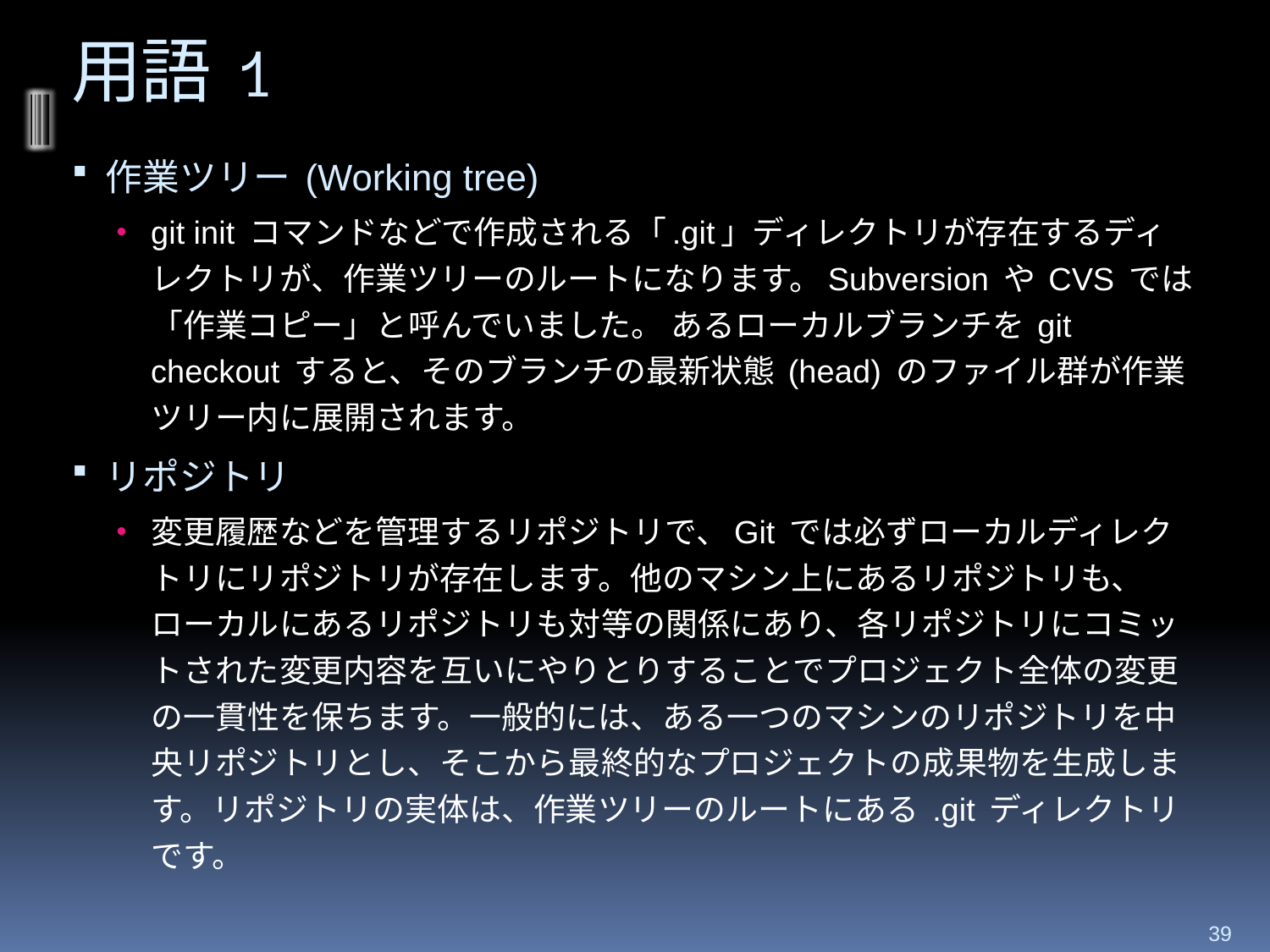

# 用語 1
作業ツリー (Working tree)
git init コマンドなどで作成される「.git」ディレクトリが存在するディレクトリが、作業ツリーのルートになります。Subversion や CVS では「作業コピー」と呼んでいました。 あるローカルブランチを git checkout すると、そのブランチの最新状態 (head) のファイル群が作業ツリー内に展開されます。
リポジトリ
変更履歴などを管理するリポジトリで、Git では必ずローカルディレクトリにリポジトリが存在します。他のマシン上にあるリポジトリも、ローカルにあるリポジトリも対等の関係にあり、各リポジトリにコミットされた変更内容を互いにやりとりすることでプロジェクト全体の変更の一貫性を保ちます。一般的には、ある一つのマシンのリポジトリを中央リポジトリとし、そこから最終的なプロジェクトの成果物を生成します。リポジトリの実体は、作業ツリーのルートにある .git ディレクトリです。
39